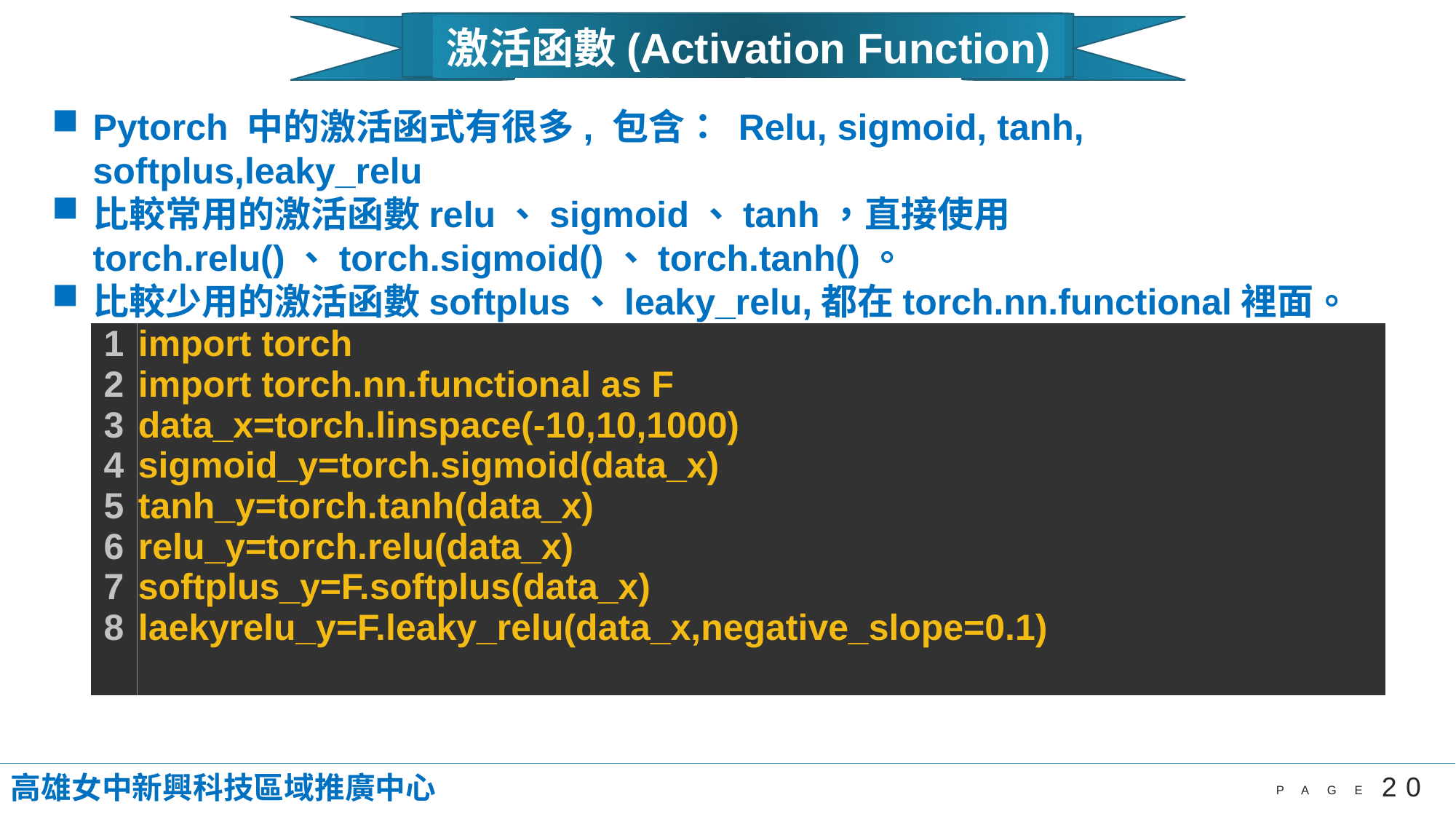

激活函數(Activation Function)
Pytorch 中的激活函式有很多, 包含： Relu, sigmoid, tanh, softplus,leaky_relu
比較常用的激活函數relu、sigmoid、tanh，直接使用torch.relu()、torch.sigmoid()、torch.tanh()。
比較少用的激活函數softplus、leaky_relu,都在torch.nn.functional裡面。

| 1 2 3 4 5 6 7 8 | import torch import torch.nn.functional as F data\_x=torch.linspace(-10,10,1000) sigmoid\_y=torch.sigmoid(data\_x) tanh\_y=torch.tanh(data\_x) relu\_y=torch.relu(data\_x) softplus\_y=F.softplus(data\_x) laekyrelu\_y=F.leaky\_relu(data\_x,negative\_slope=0.1) |
| --- | --- |
高雄女中新興科技區域推廣中心